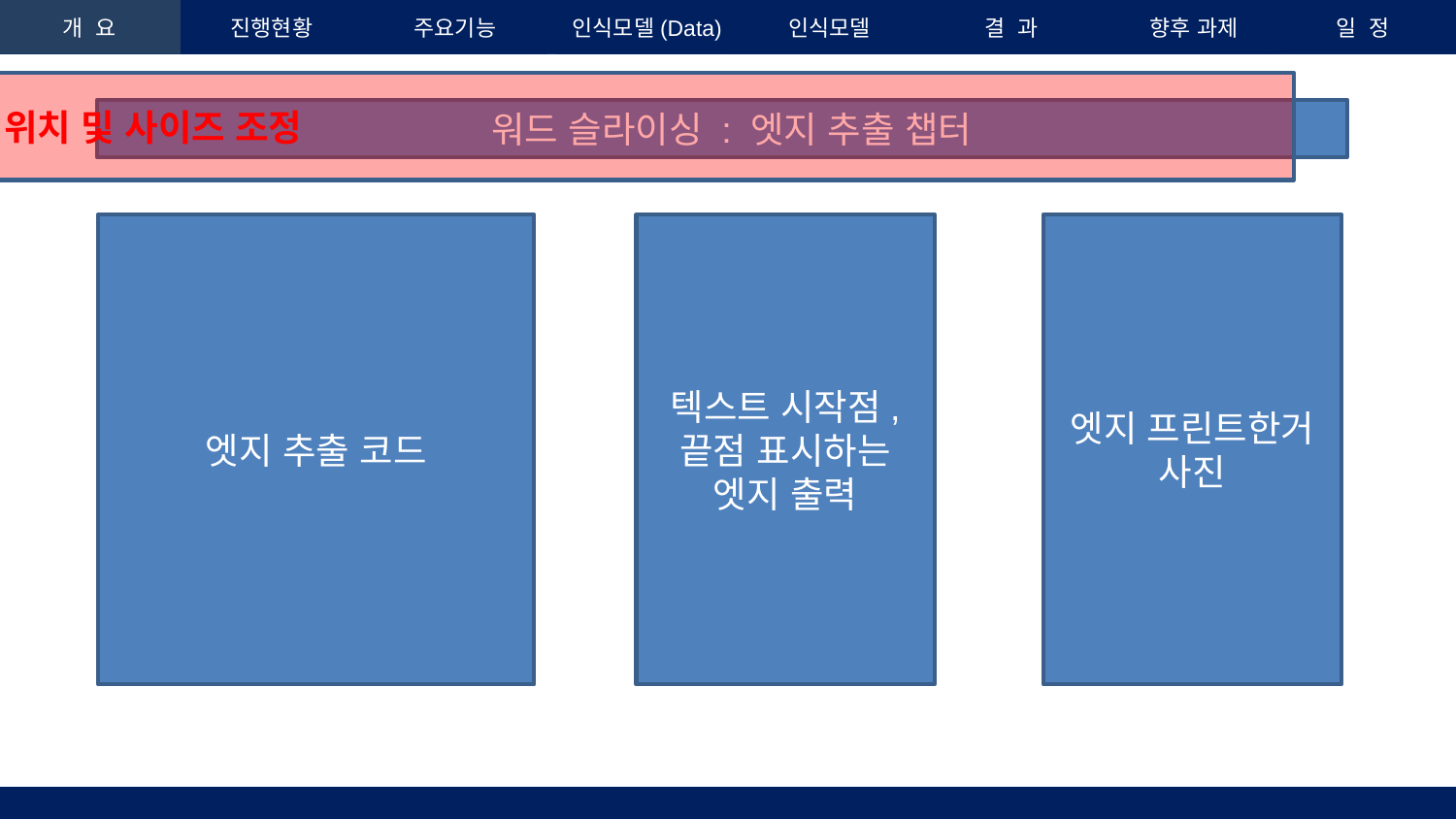

개  요
진행현황

주요기능

인식모델(Data)

인식모델

결  과

향후 과제

일  정
위치 및 사이즈 조정
 워드 슬라이싱 : 엣지 추출 챕터
엣지 추출 코드
텍스트 시작점,
끝점 표시하는
엣지 출력
엣지 프린트한거 사진